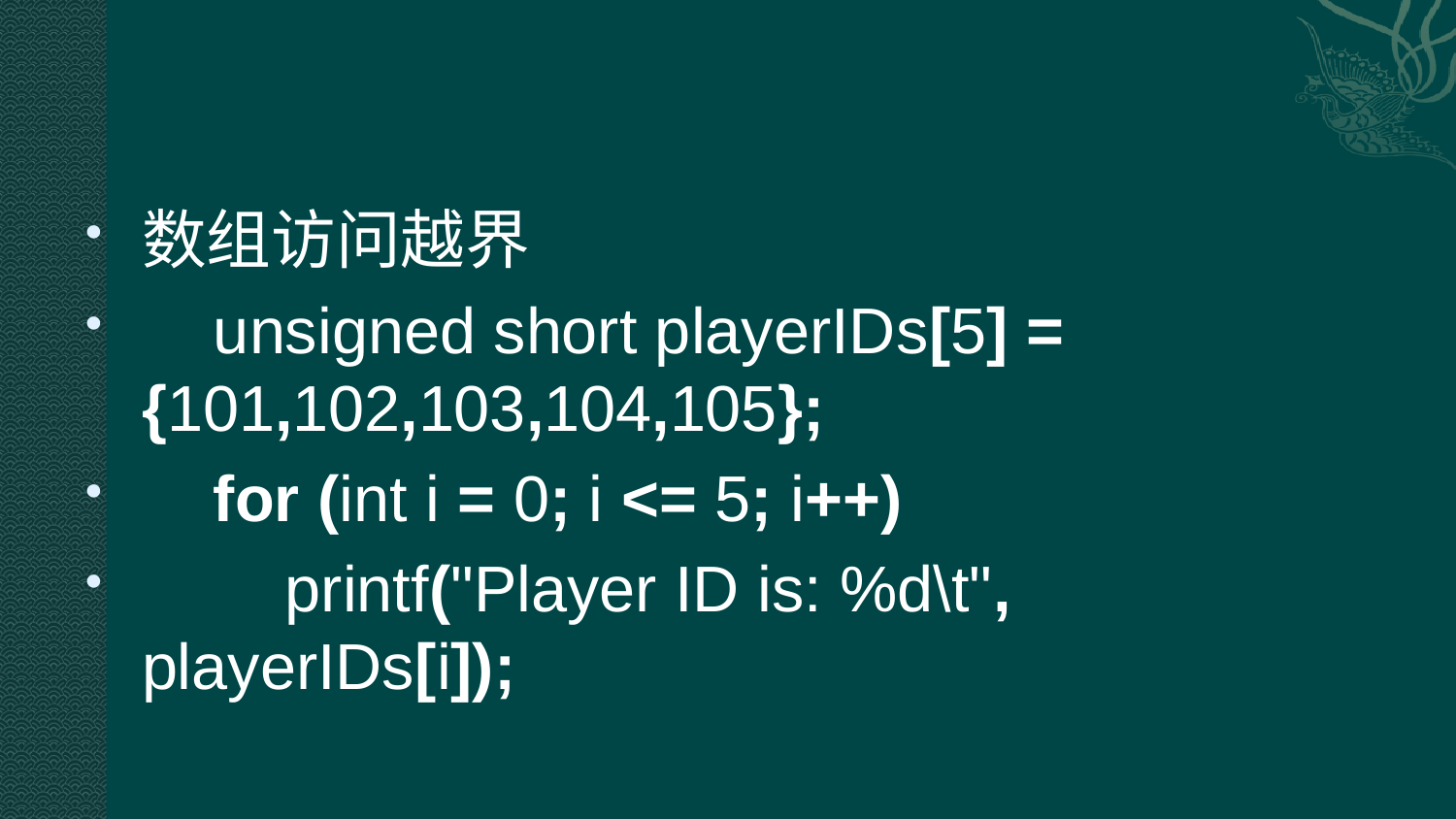

#
数组访问越界
    unsigned short playerIDs[5] = {101,102,103,104,105};
    for (int i = 0; i <= 5; i++)
        printf("Player ID is: %d\t", playerIDs[i]);